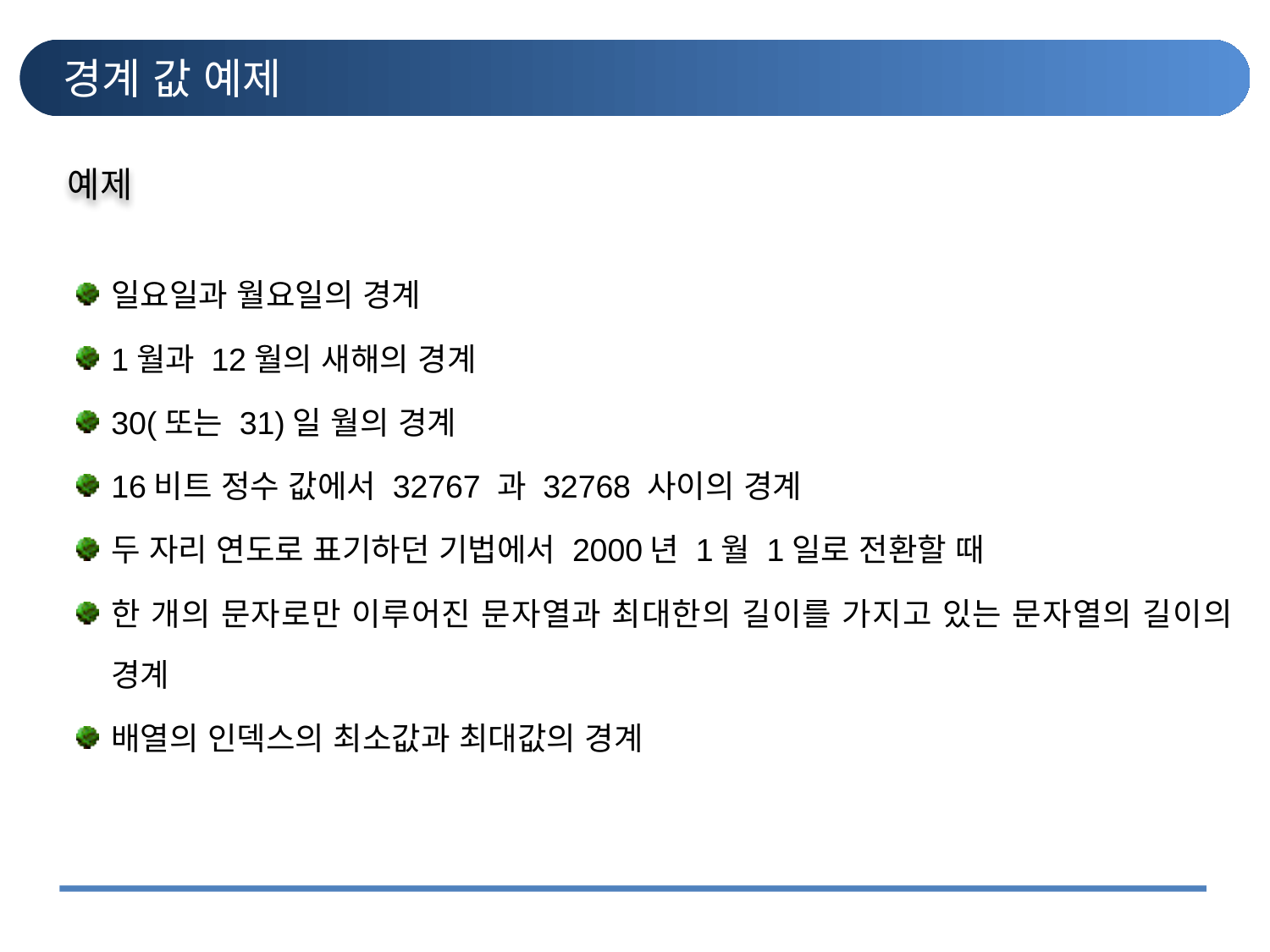

# 경계 값 예제
예제
일요일과 월요일의 경계
1월과 12월의 새해의 경계
30(또는 31)일 월의 경계
16비트 정수 값에서 32767 과 32768 사이의 경계
두 자리 연도로 표기하던 기법에서 2000년 1월 1일로 전환할 때
한 개의 문자로만 이루어진 문자열과 최대한의 길이를 가지고 있는 문자열의 길이의 경계
배열의 인덱스의 최소값과 최대값의 경계